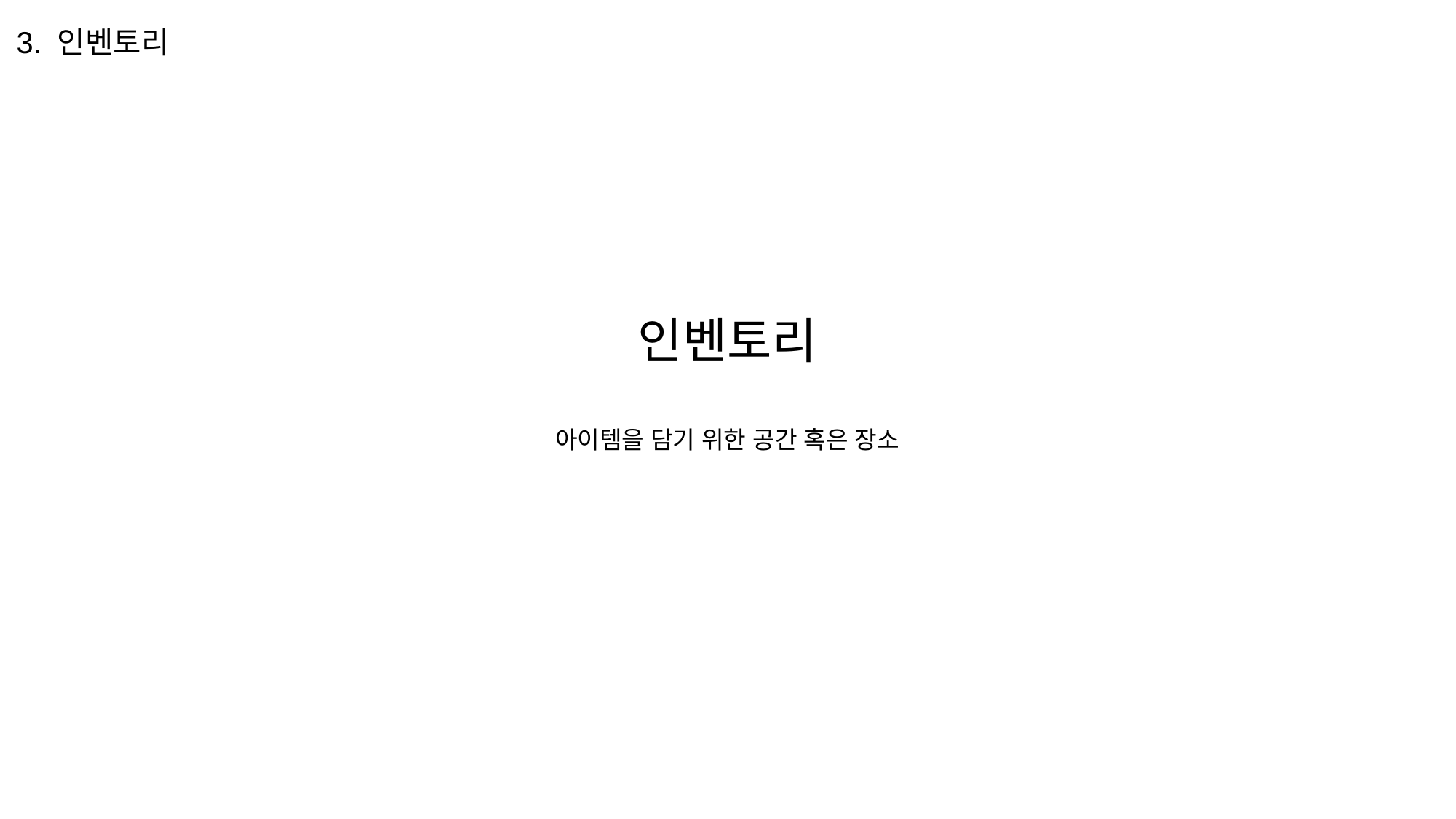

3. 인벤토리
인벤토리
아이템을 담기 위한 공간 혹은 장소